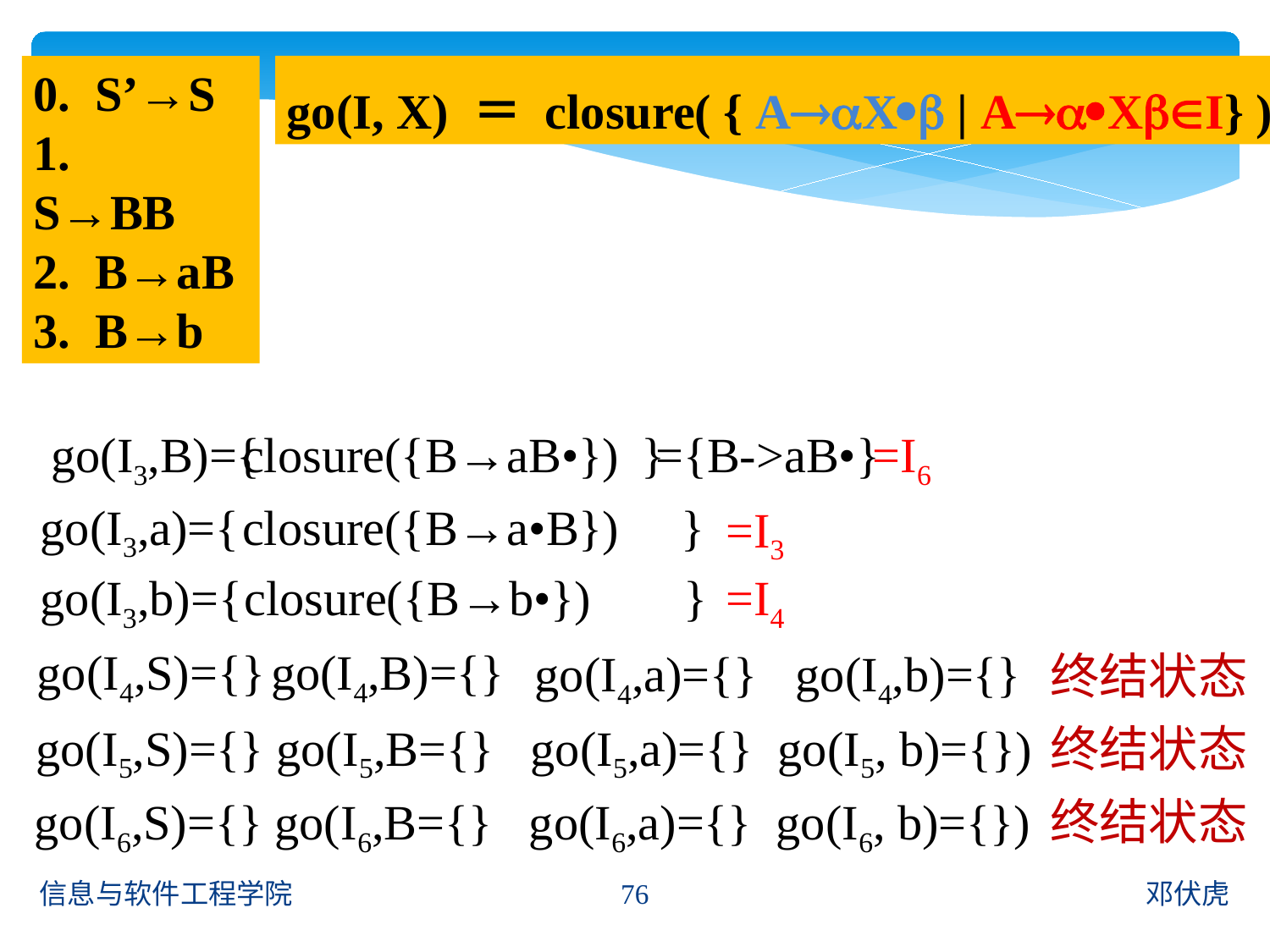

0.  S’→S
1.   S→BB
2.  B→aB
3.  B→b
go(I, X) ＝ closure( { A→αX•β | A→α•Xβ∈I} )
go(I3,B)={                               }
closure({B→aB•})
={B->aB•}
=I6
go(I3,a)={                                    }
closure({B→a•B})
=I3
=I4
go(I3,b)={                                    }
closure({B→b•})
go(I4,S)={}
go(I4,B)={}
go(I4,a)={}
go(I4,b)={}
终结状态
go(I5,S)={} go(I5,B={}   go(I5,a)={}  go(I5, b)={})
终结状态
终结状态
go(I6,S)={} go(I6,B={}   go(I6,a)={}  go(I6, b)={})
信息与软件工程学院
76
邓伏虎